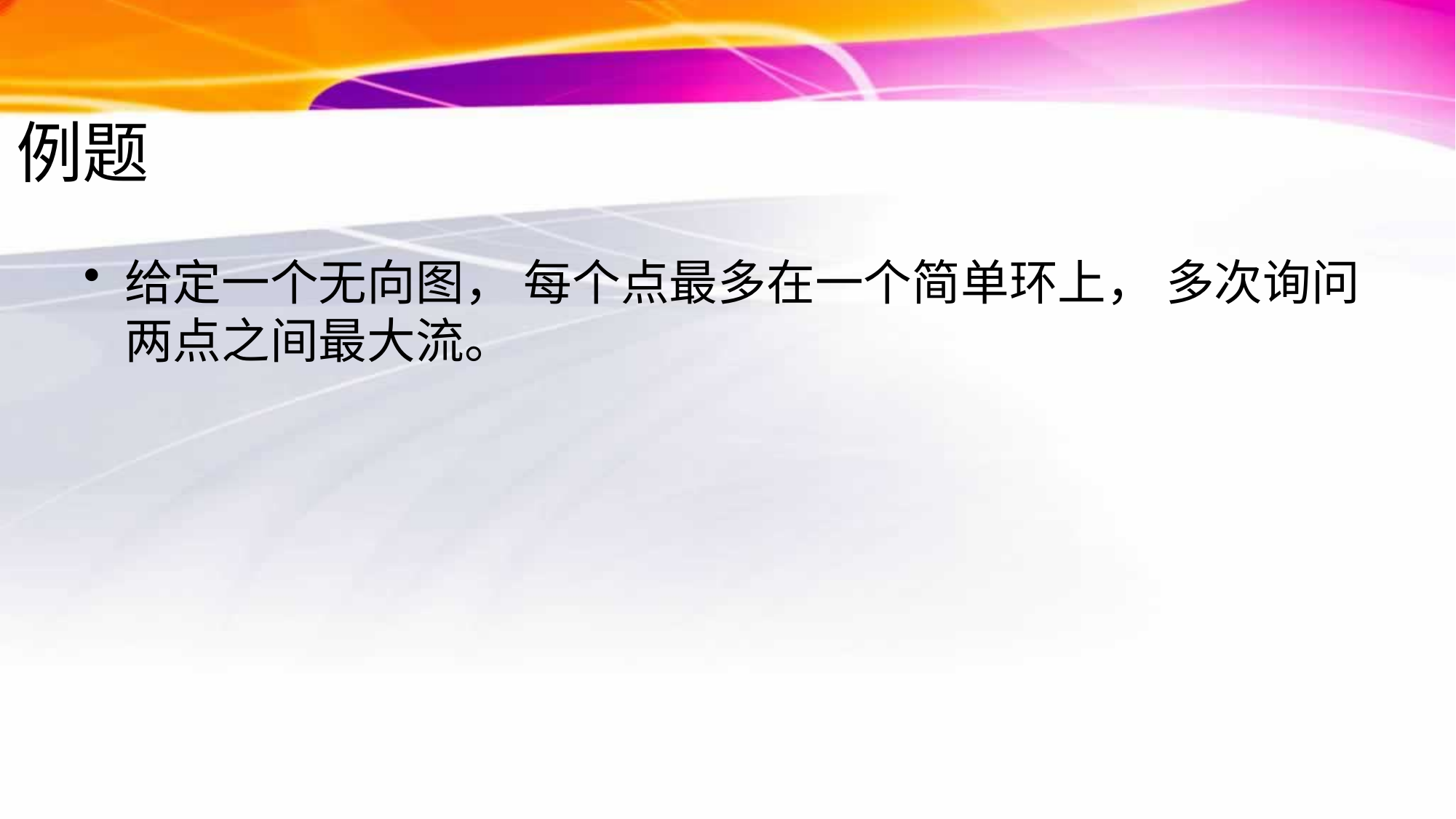

# 例题
给定一个无向图， 每个点最多在一个简单环上， 多次询问两点之间最大流。